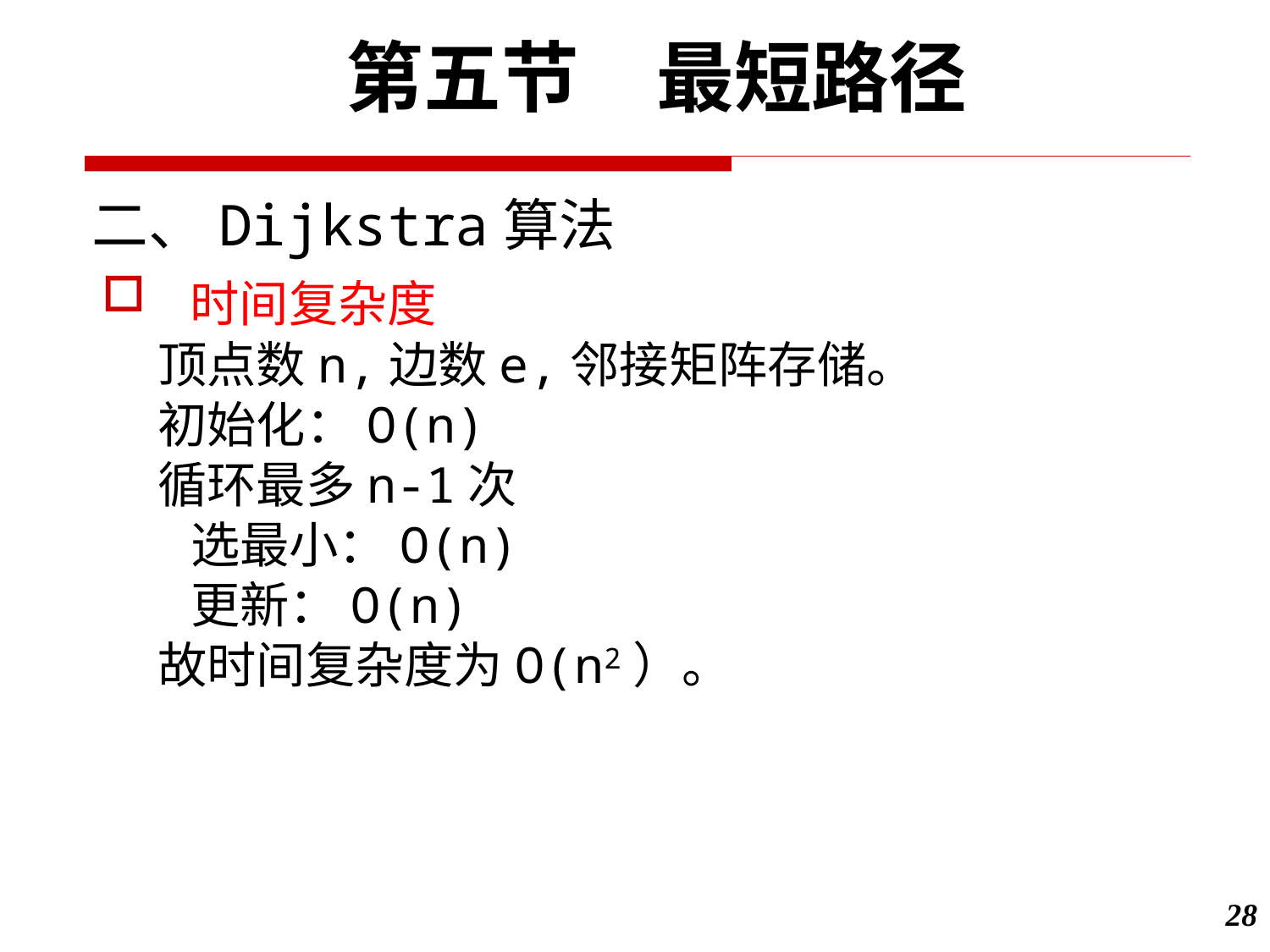

第五节　最短路径
# 二、Dijkstra算法
 时间复杂度
    顶点数n,边数e,邻接矩阵存储。
    初始化：O(n)
    循环最多n-1次
       选最小：O(n)
       更新：O(n)
    故时间复杂度为O(n2）。

28